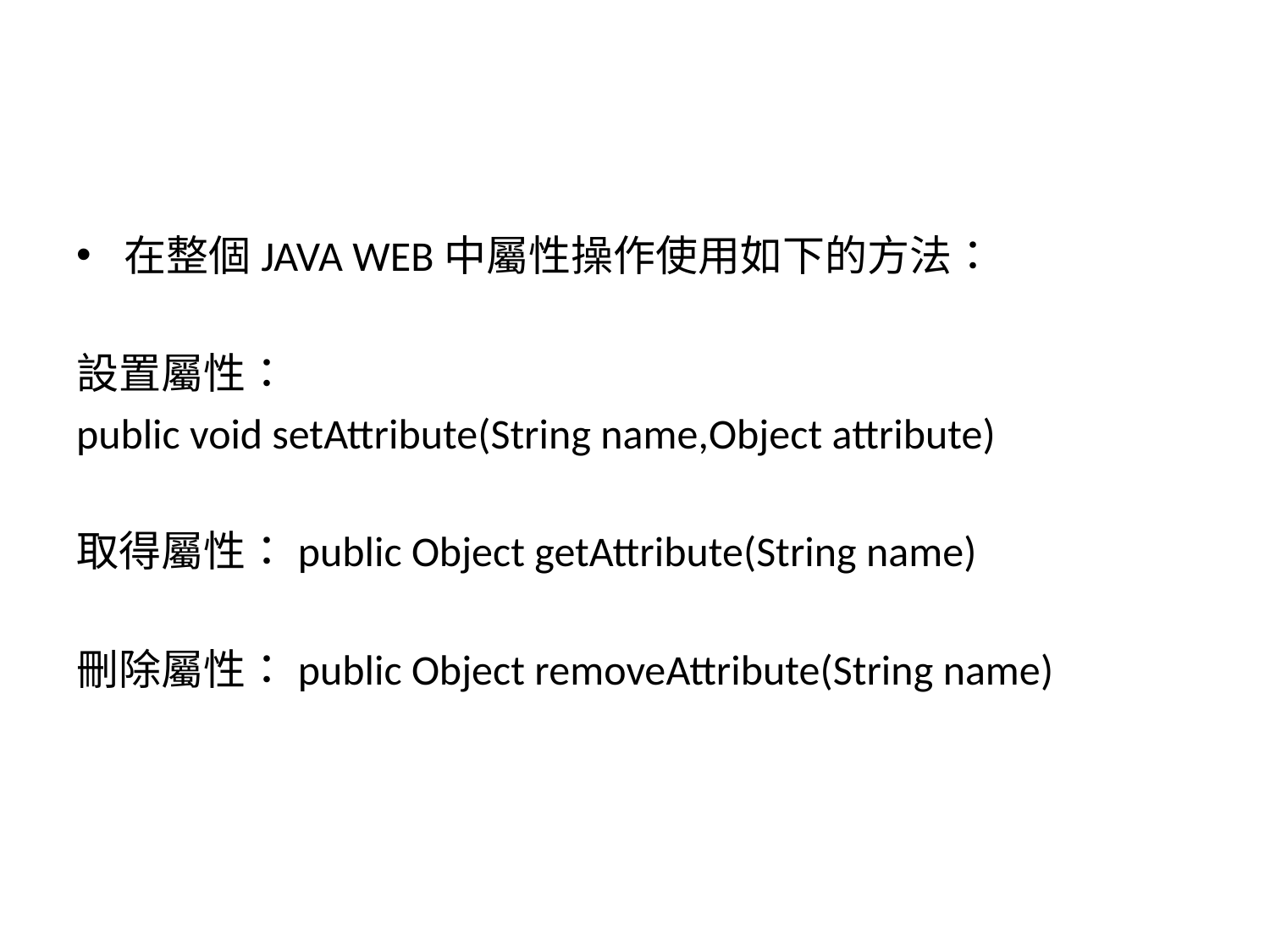

#
在整個JAVA WEB中屬性操作使用如下的方法：

設置屬性：
public void setAttribute(String name,Object attribute)

取得屬性：public Object getAttribute(String name)

刪除屬性：public Object removeAttribute(String name)